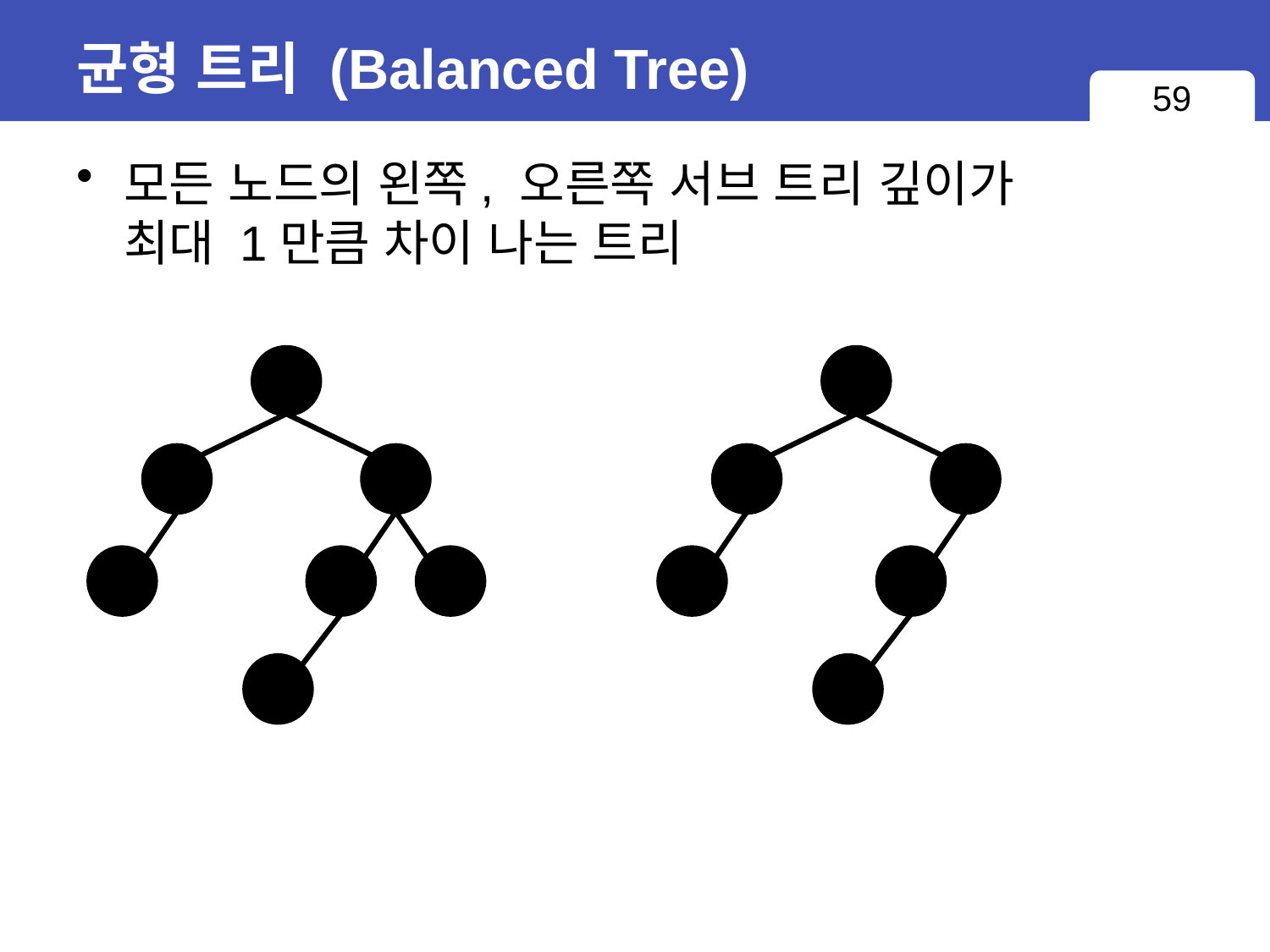

# 균형 트리 (Balanced Tree)
59
모든 노드의 왼쪽, 오른쪽 서브 트리 깊이가
최대 1만큼 차이 나는 트리